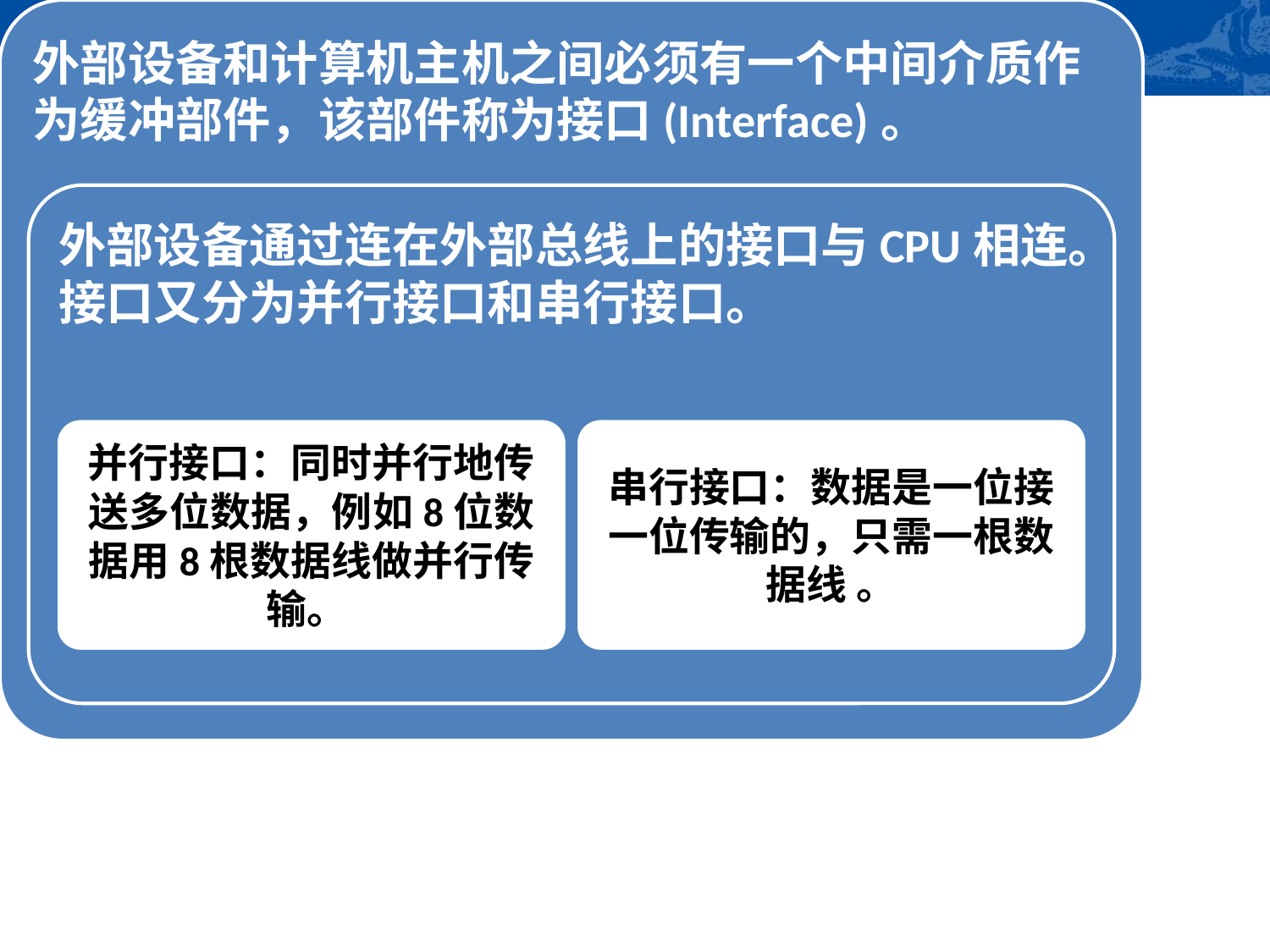

外部设备和计算机主机之间必须有一个中间介质作为缓冲部件，该部件称为接口(Interface)。
外部设备通过连在外部总线上的接口与CPU相连。接口又分为并行接口和串行接口。
并行接口：同时并行地传送多位数据，例如8位数据用8根数据线做并行传输。
串行接口：数据是一位接一位传输的，只需一根数据线 。